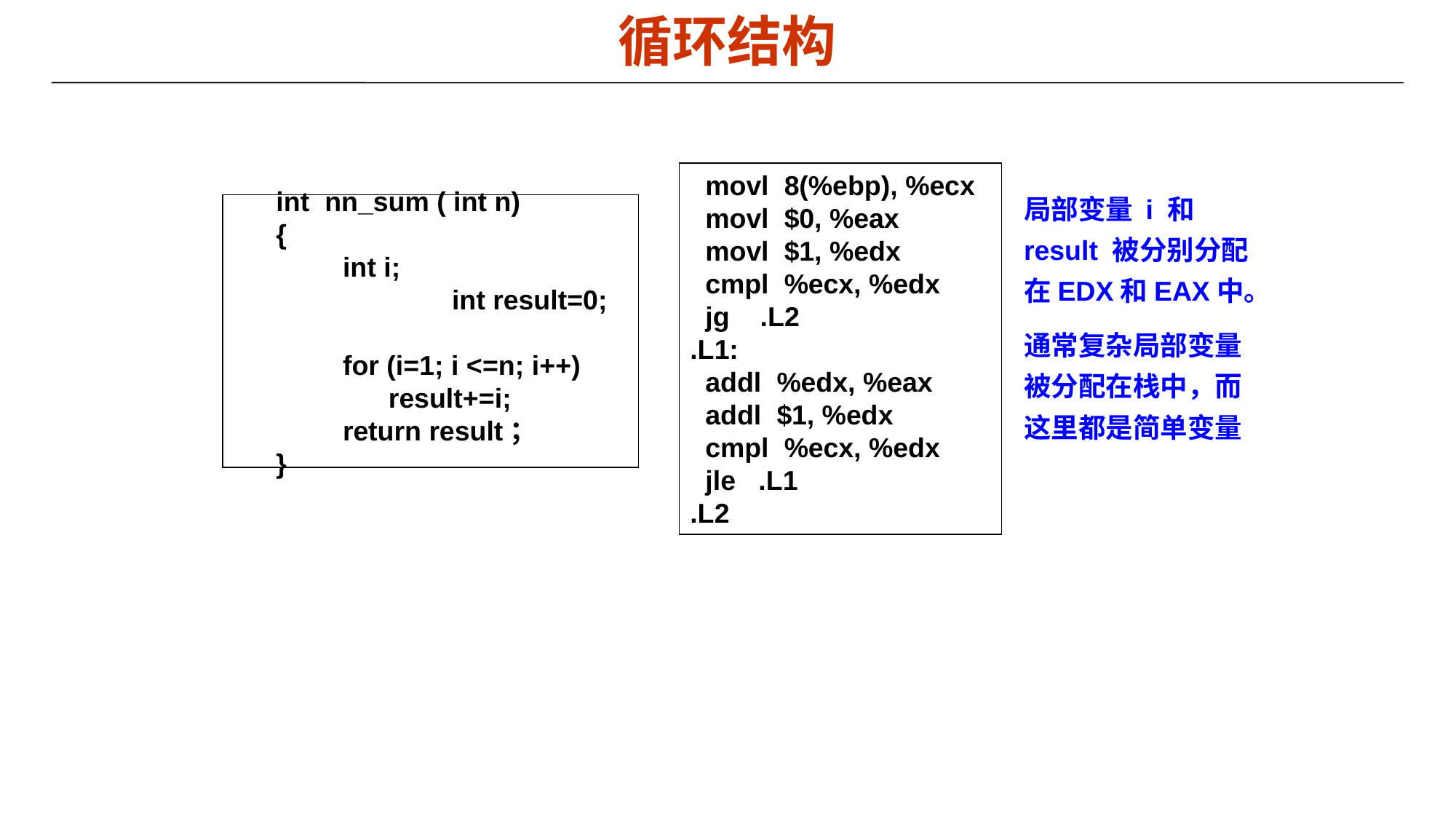

# 循环结构

  movl  8(%ebp), %ecx
  movl  $0, %eax
  movl  $1, %edx
  cmpl  %ecx, %edx
  jg    .L2
.L1:
  addl  %edx, %eax
  addl  $1, %edx
  cmpl  %ecx, %edx
  jle   .L1
.L2
局部变量 i 和 result 被分别分配在EDX和EAX中。
通常复杂局部变量被分配在栈中，而这里都是简单变量
int  nn_sum ( int n)
{
     	int i;
         	int result=0;
	for (i=1; i <=n; i++)
	      result+=i;
	return result；
}